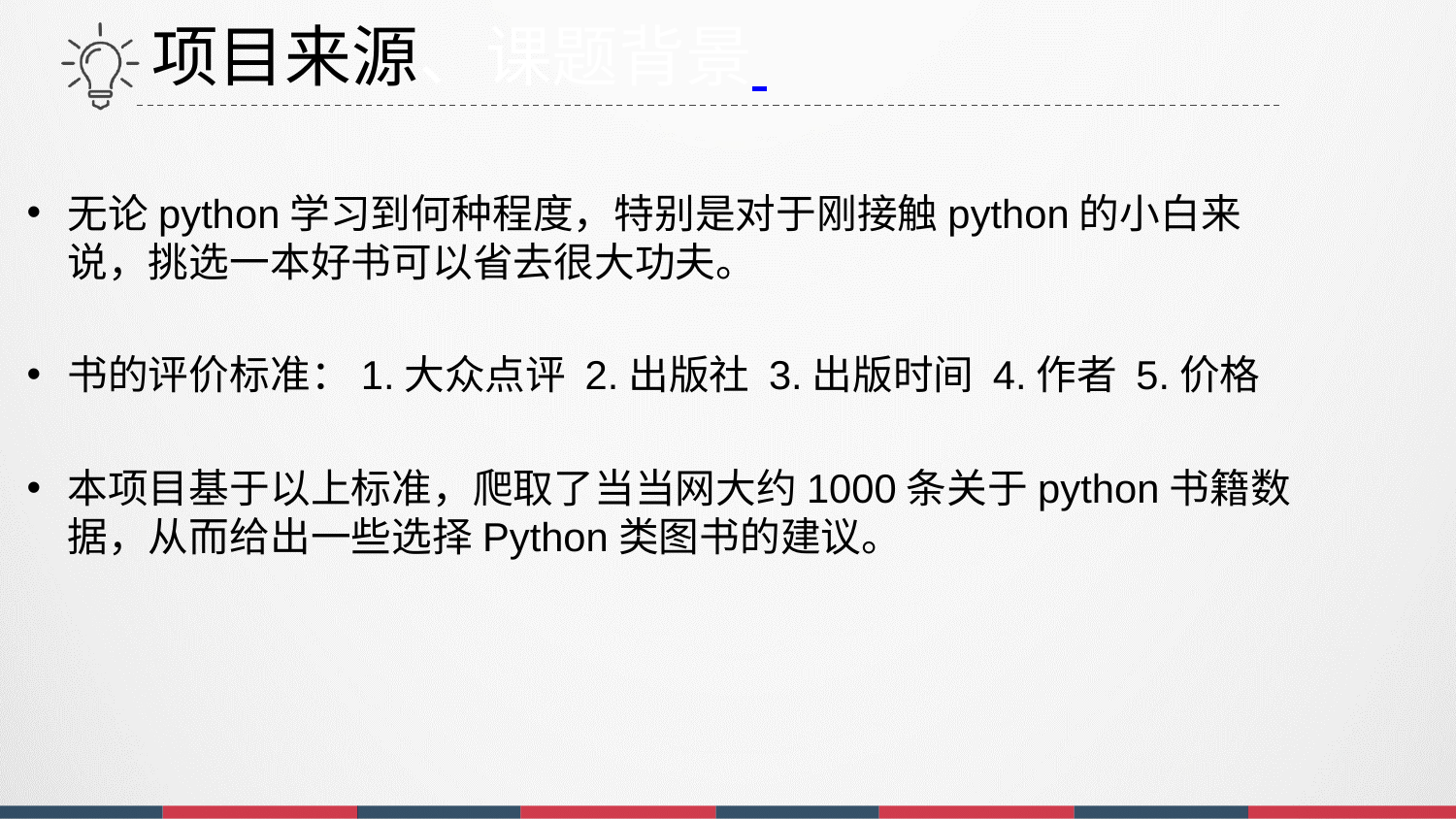

项目来源、课题背景

无论python学习到何种程度，特别是对于刚接触python的小白来说，挑选一本好书可以省去很大功夫。

书的评价标准：1.大众点评 2.出版社 3.出版时间 4.作者 5.价格

本项目基于以上标准，爬取了当当网大约1000条关于python书籍数据，从而给出一些选择Python类图书的建议。